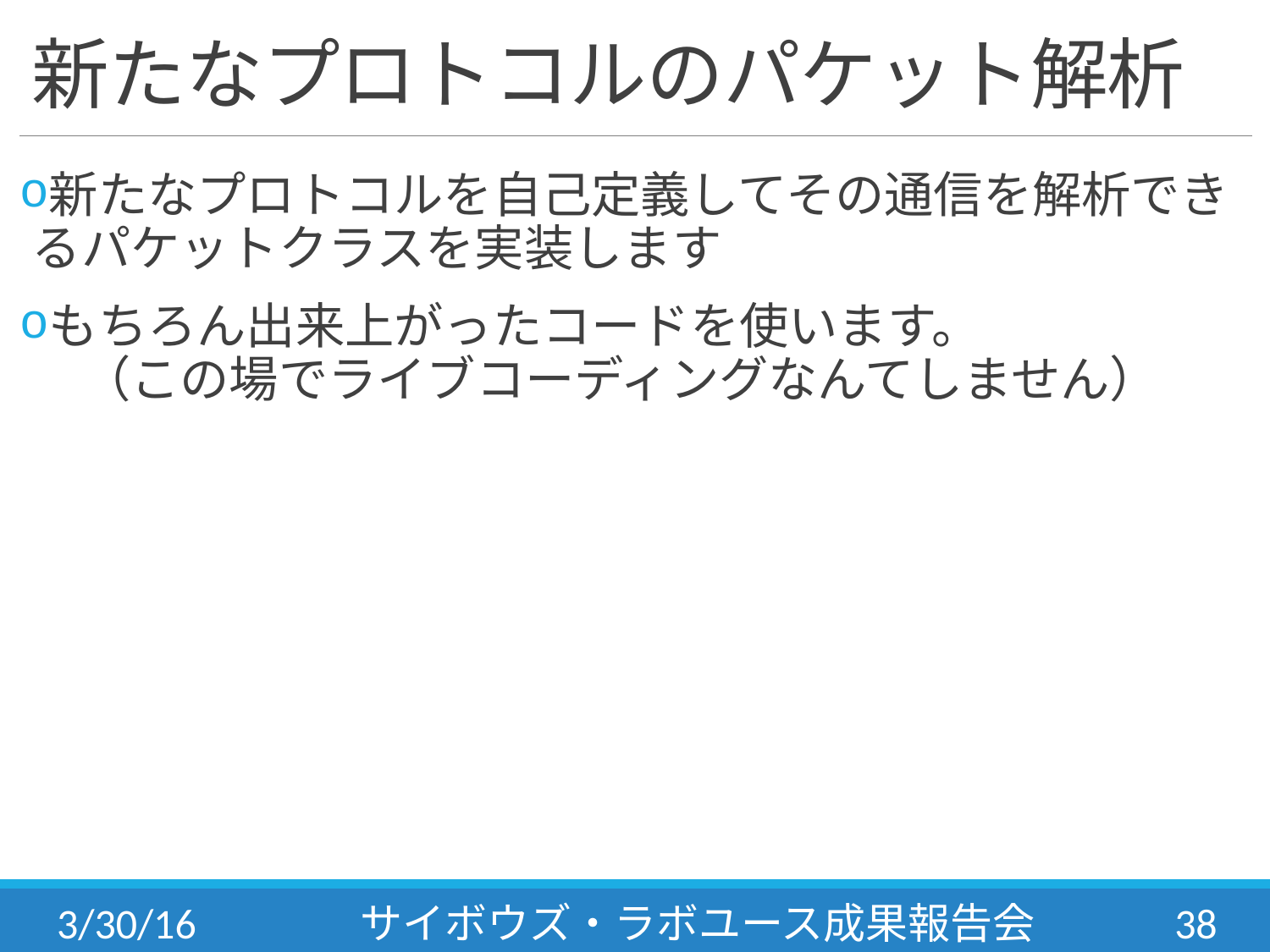

# 新たなプロトコルのパケット解析
新たなプロトコルを自己定義してその通信を解析できるパケットクラスを実装します
もちろん出来上がったコードを使います。
　（この場でライブコーディングなんてしません）
3/30/16
サイボウズ・ラボユース成果報告会
38